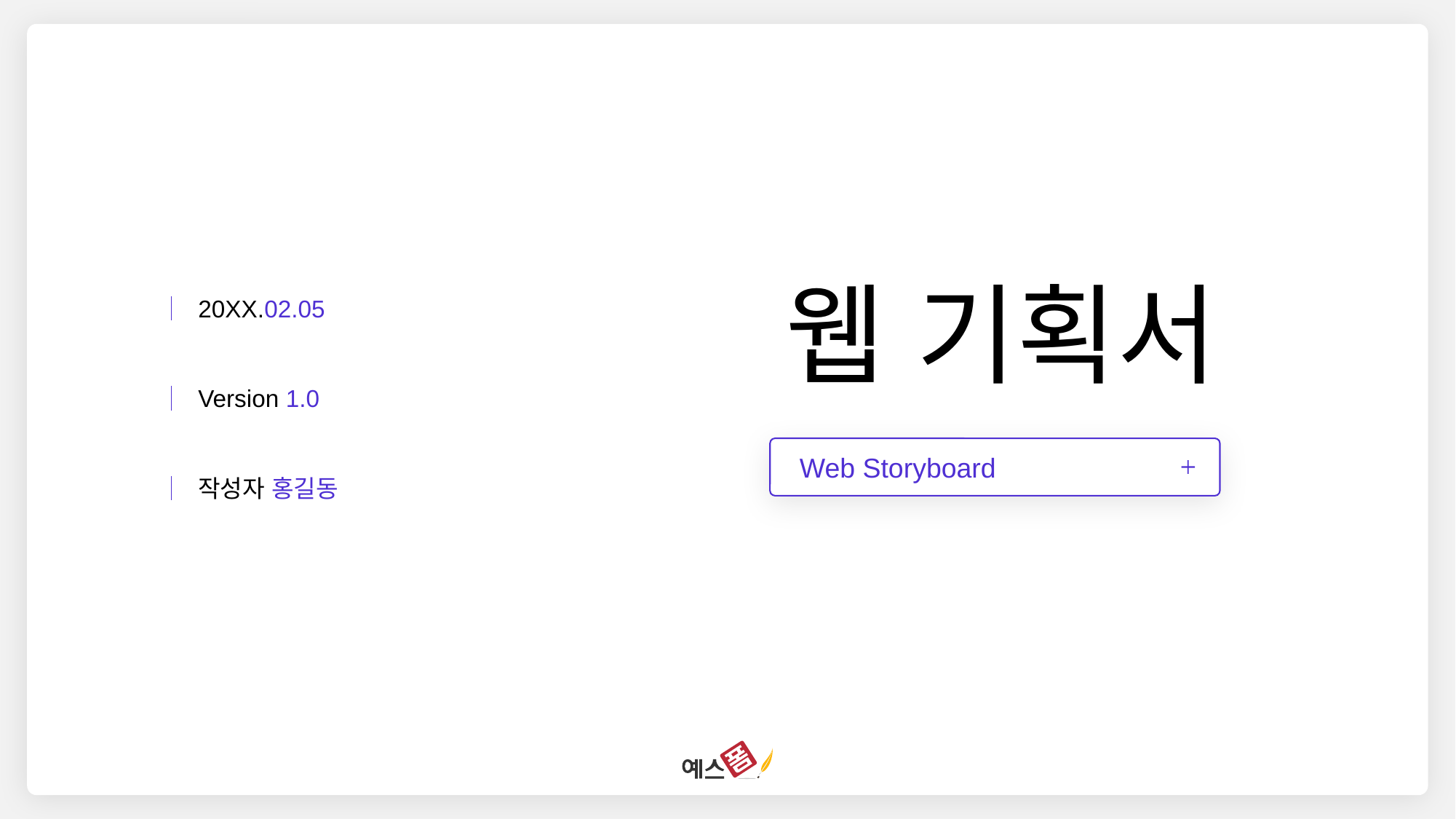

웹 기획서
20XX.02.05
Version 1.0

Web Storyboard

작성자 홍길동